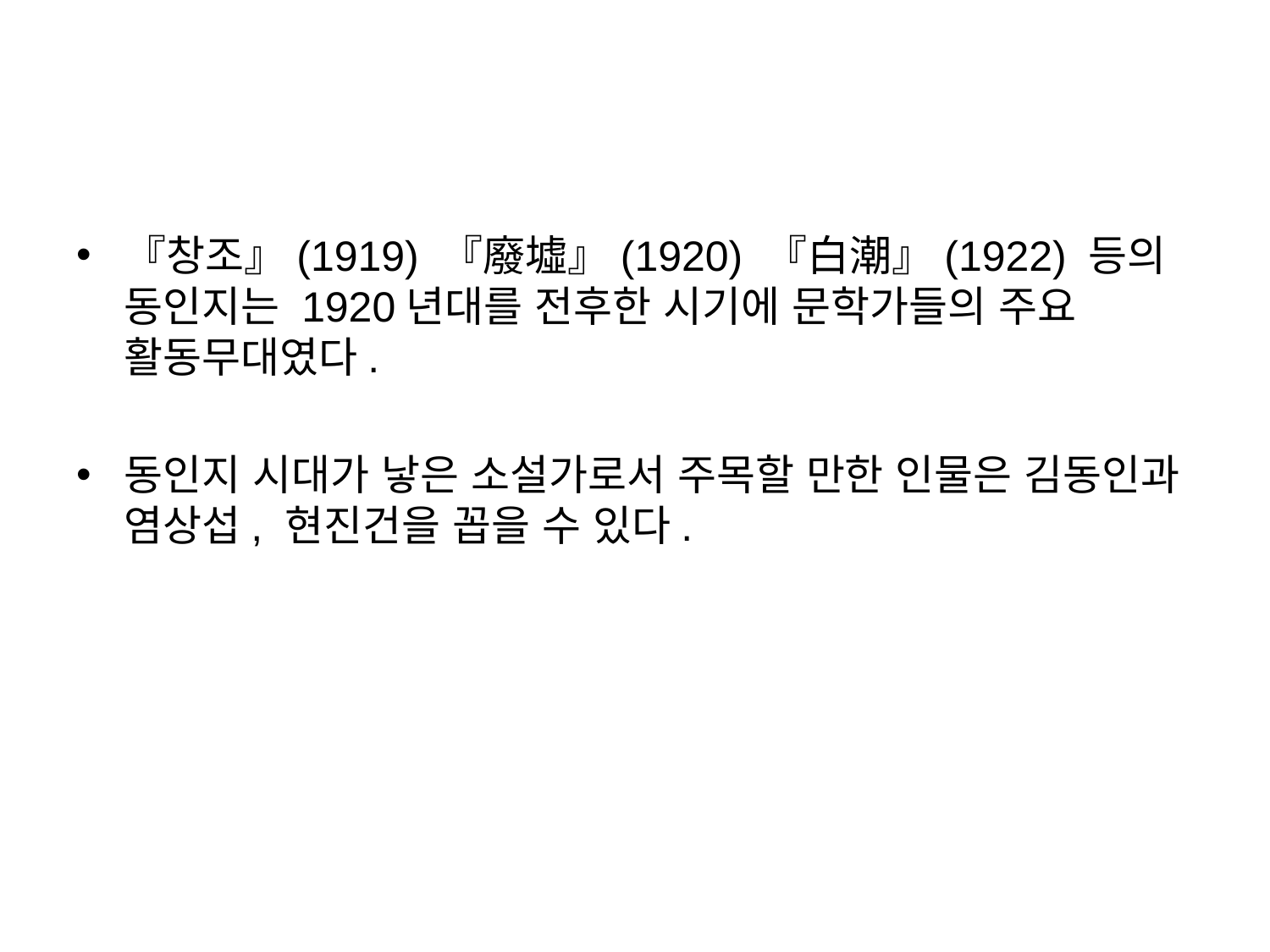

『창조』(1919) 『廢墟』(1920) 『白潮』(1922) 등의 동인지는 1920년대를 전후한 시기에 문학가들의 주요 활동무대였다.

동인지 시대가 낳은 소설가로서 주목할 만한 인물은 김동인과 염상섭, 현진건을 꼽을 수 있다.